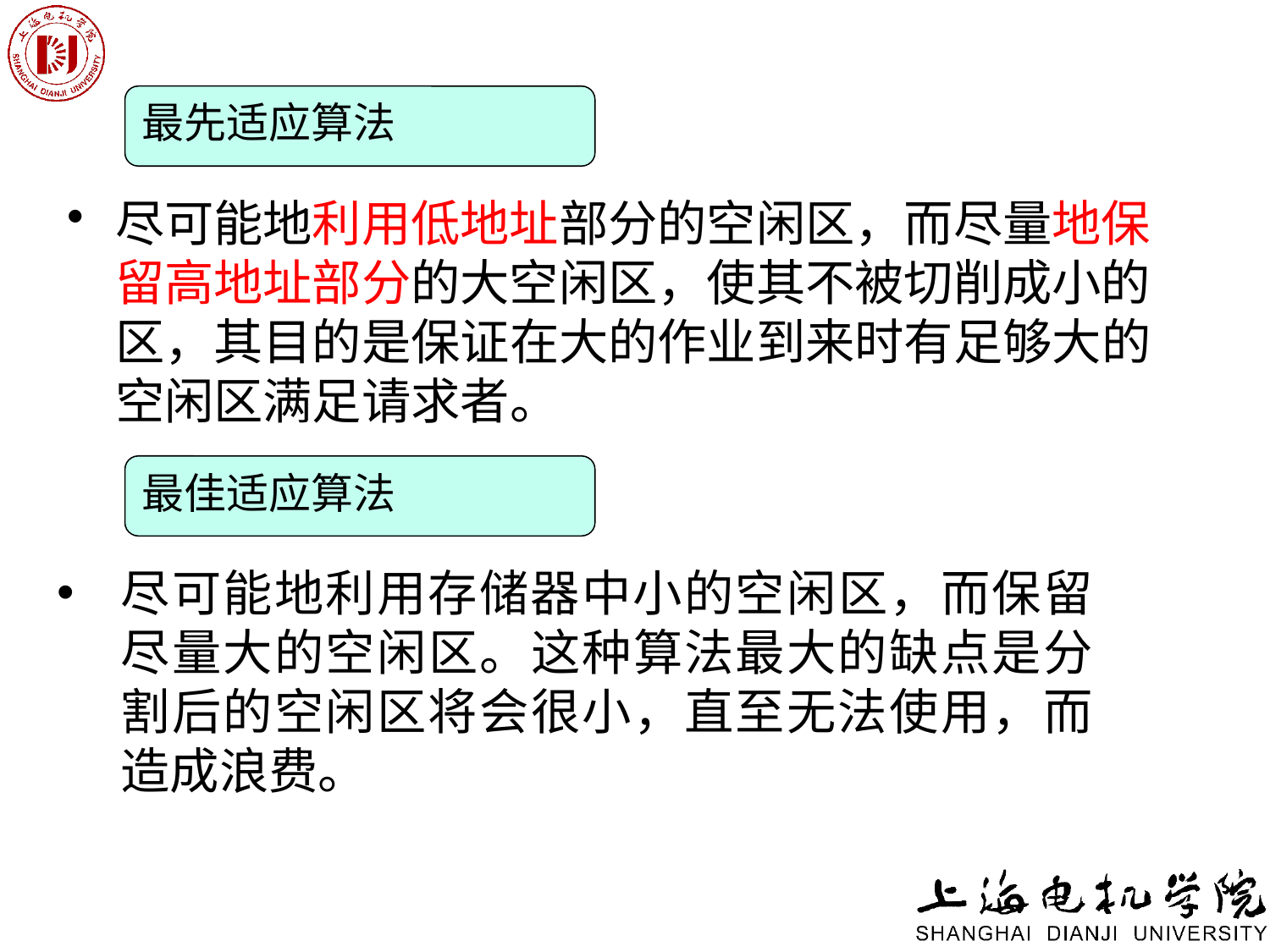

最先适应算法
尽可能地利用低地址部分的空闲区，而尽量地保留高地址部分的大空闲区，使其不被切削成小的区，其目的是保证在大的作业到来时有足够大的空闲区满足请求者。
最佳适应算法
尽可能地利用存储器中小的空闲区，而保留尽量大的空闲区。这种算法最大的缺点是分割后的空闲区将会很小，直至无法使用，而造成浪费。